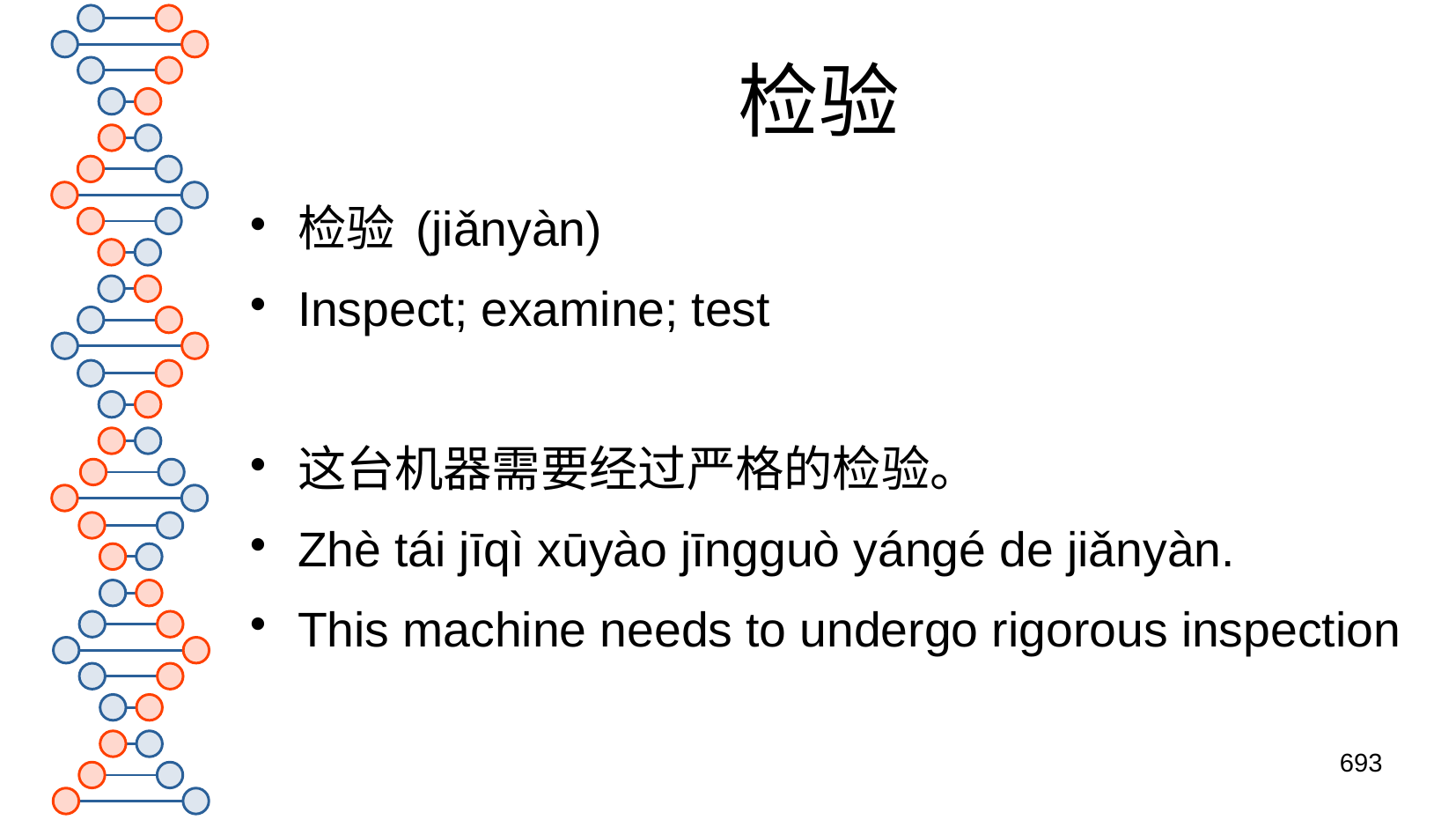

# 检验
检验 (jiǎnyàn)
Inspect; examine; test

这台机器需要经过严格的检验。
Zhè tái jīqì xūyào jīngguò yángé de jiǎnyàn.
This machine needs to undergo rigorous inspection

693